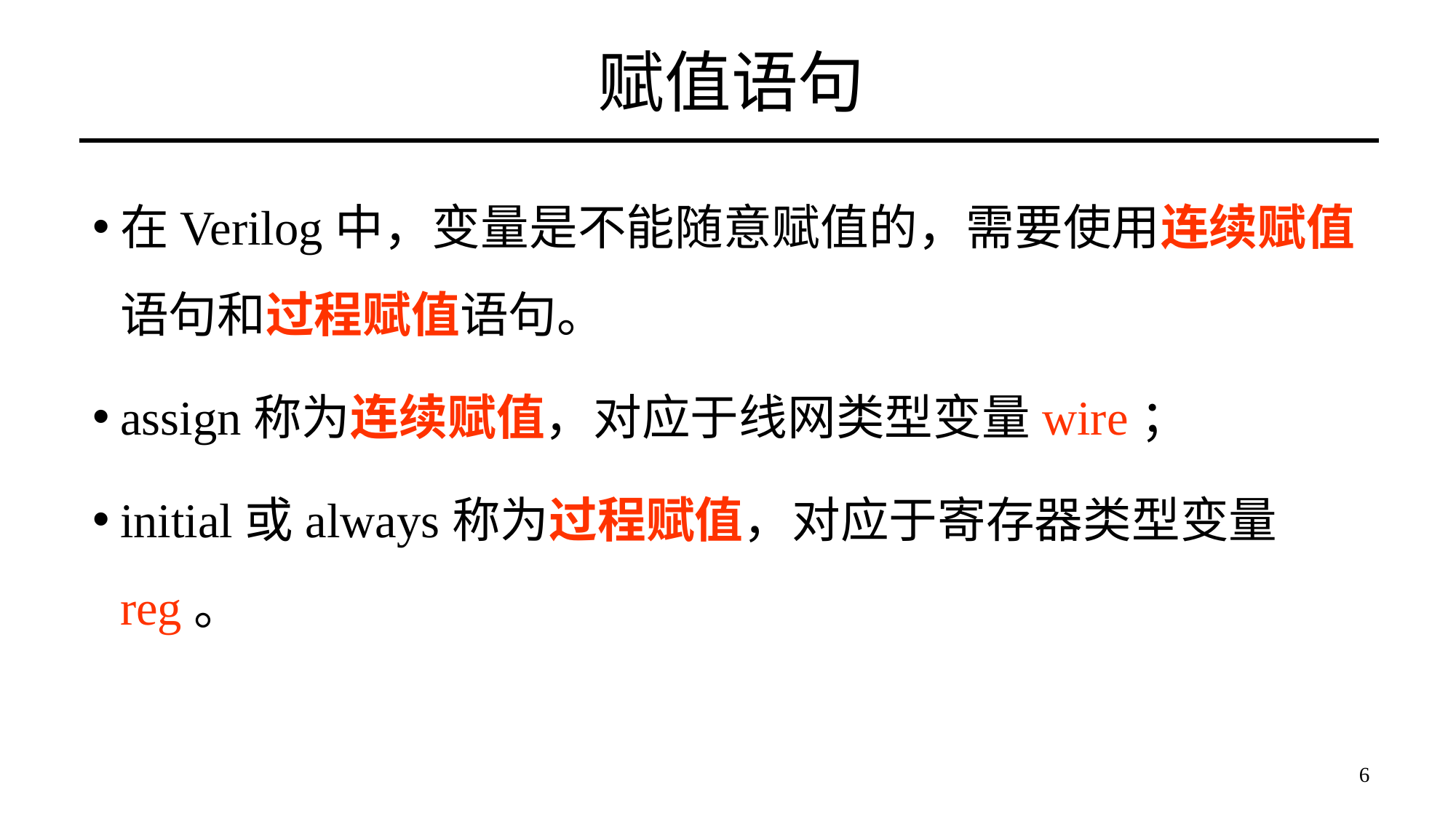

# 赋值语句
在Verilog中，变量是不能随意赋值的，需要使用连续赋值语句和过程赋值语句。
assign称为连续赋值，对应于线网类型变量wire；
initial或always称为过程赋值，对应于寄存器类型变量reg。
6